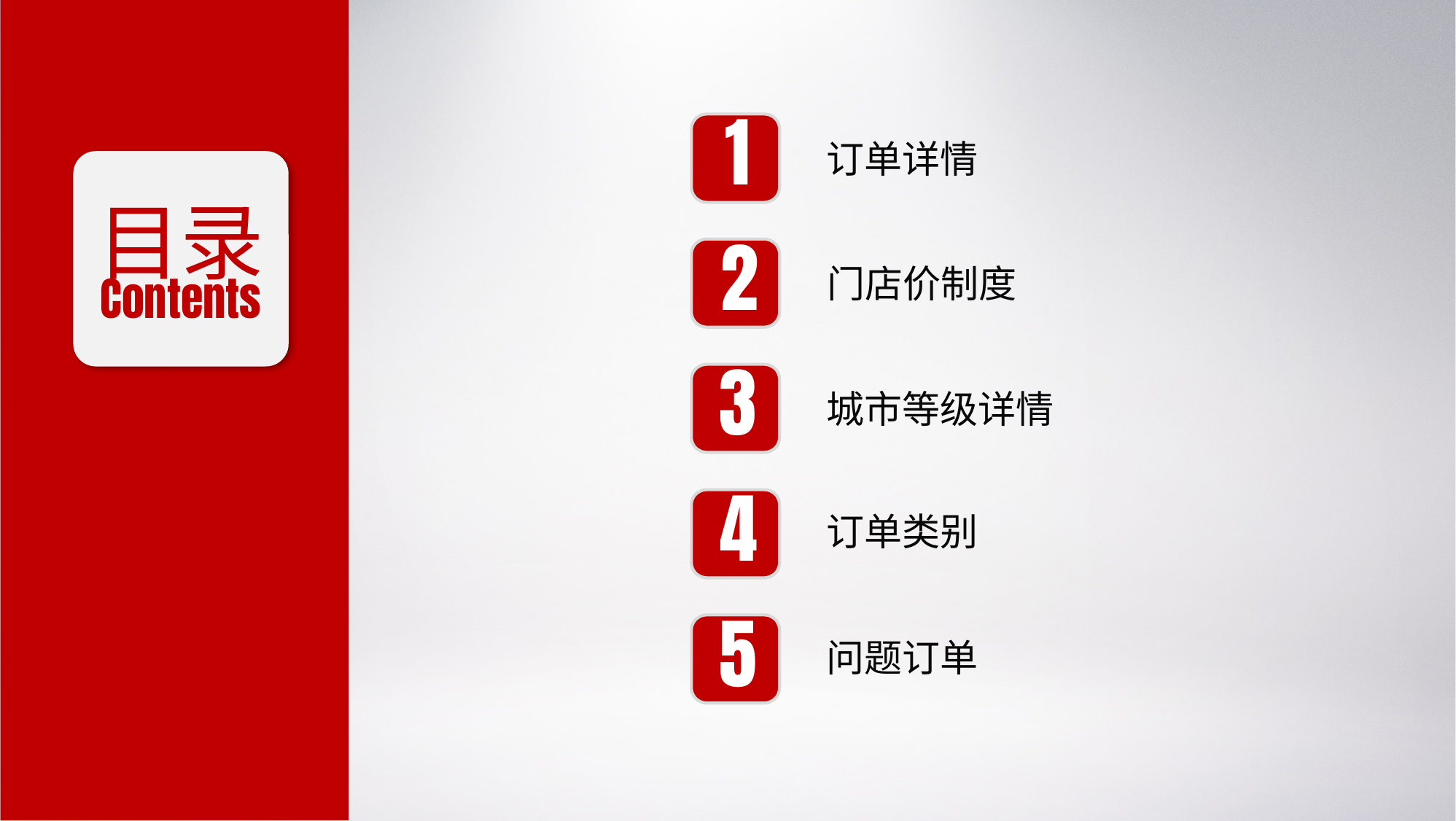

1

订单详情

目录
2

门店价制度
Contents
3

城市等级详情
4

订单类别
5

问题订单